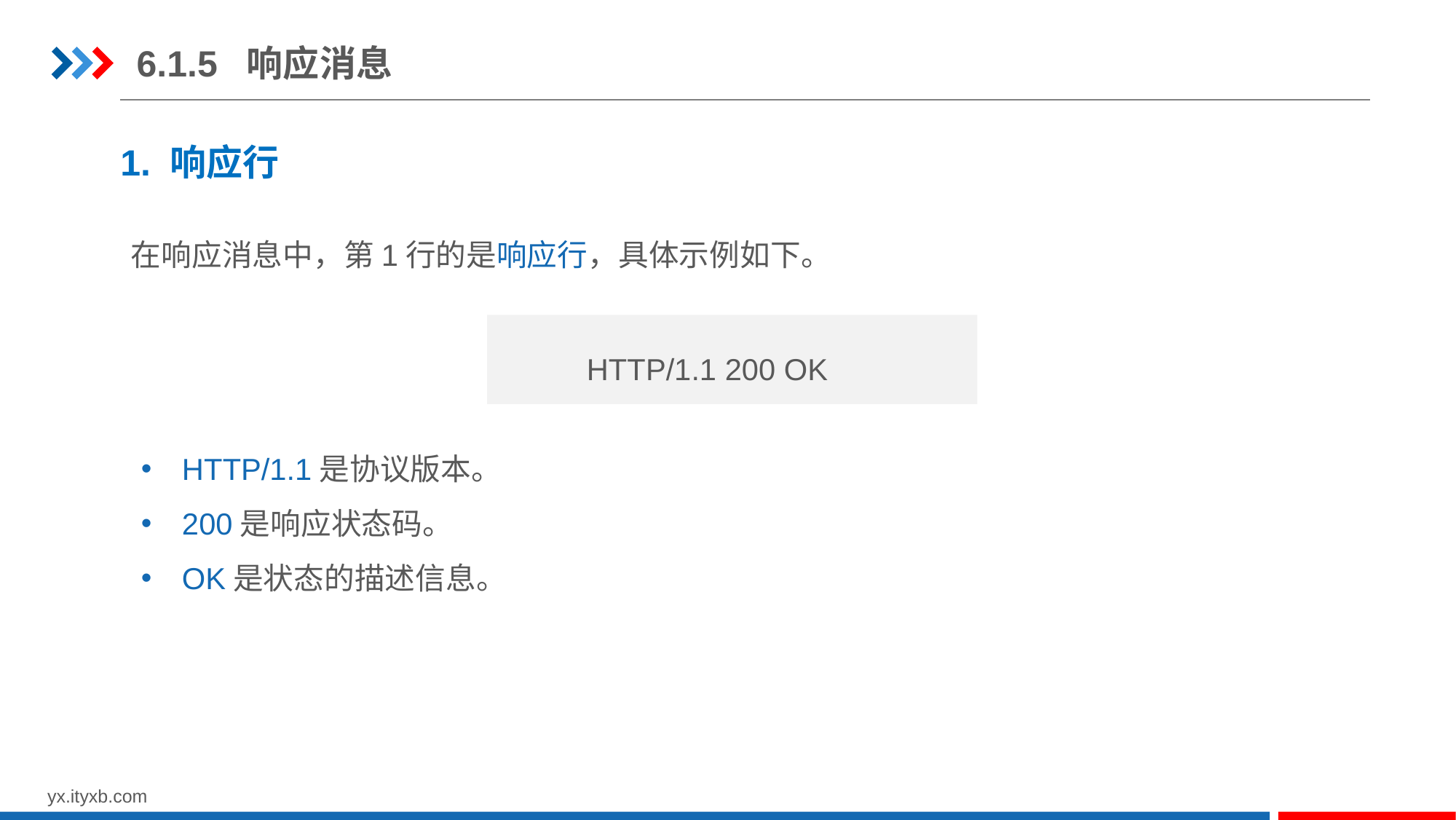

6.1.5  响应消息
1. 响应行
在响应消息中，第1行的是响应行，具体示例如下。

HTTP/1.1 200 OK
HTTP/1.1是协议版本。
200是响应状态码。
OK是状态的描述信息。